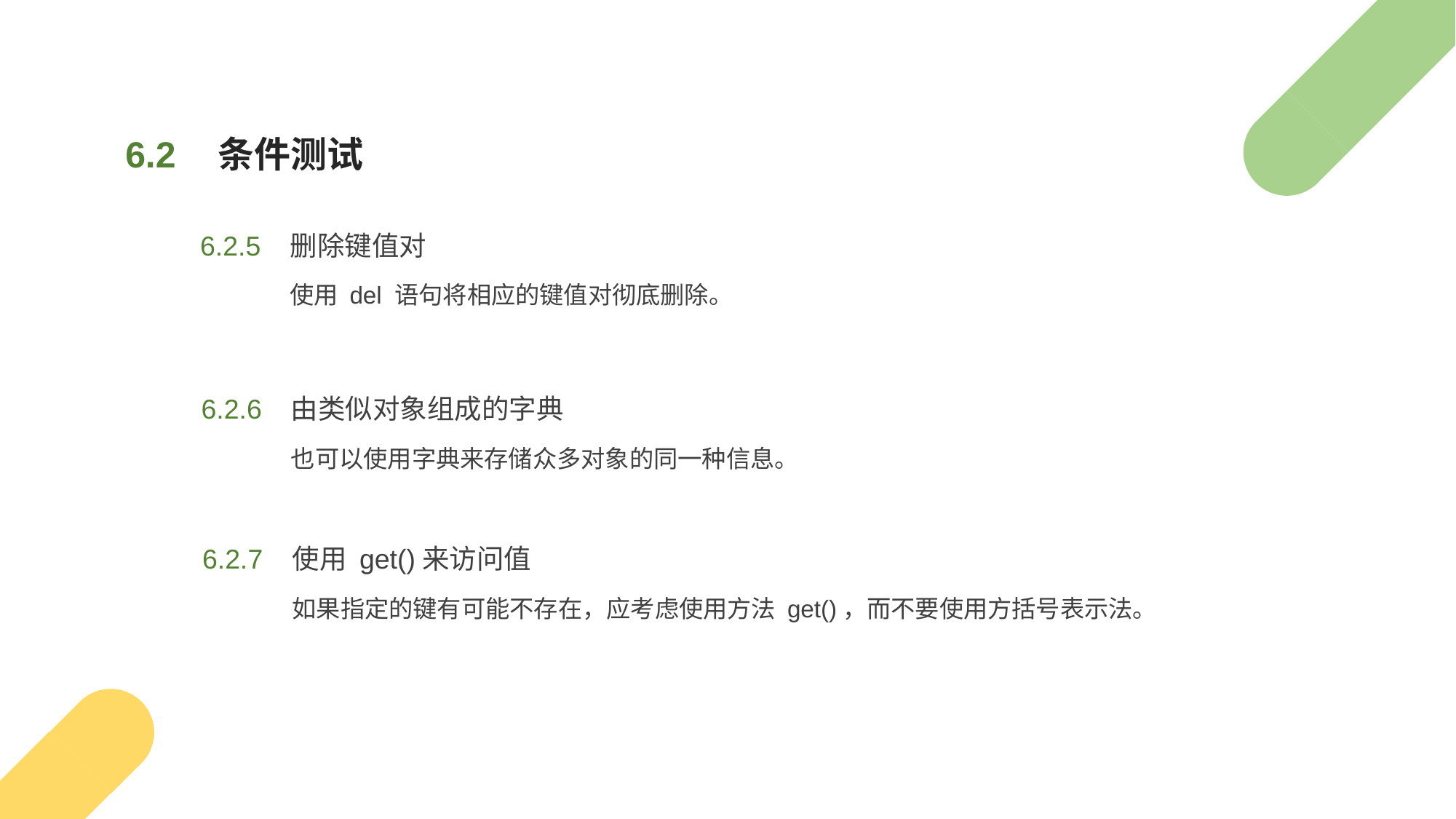

条件测试
6.2
删除键值对
6.2.5
使用 del 语句将相应的键值对彻底删除。
由类似对象组成的字典
6.2.6
也可以使用字典来存储众多对象的同一种信息。
使用 get()来访问值
6.2.7
如果指定的键有可能不存在，应考虑使用方法 get()，而不要使用方括号表示法。